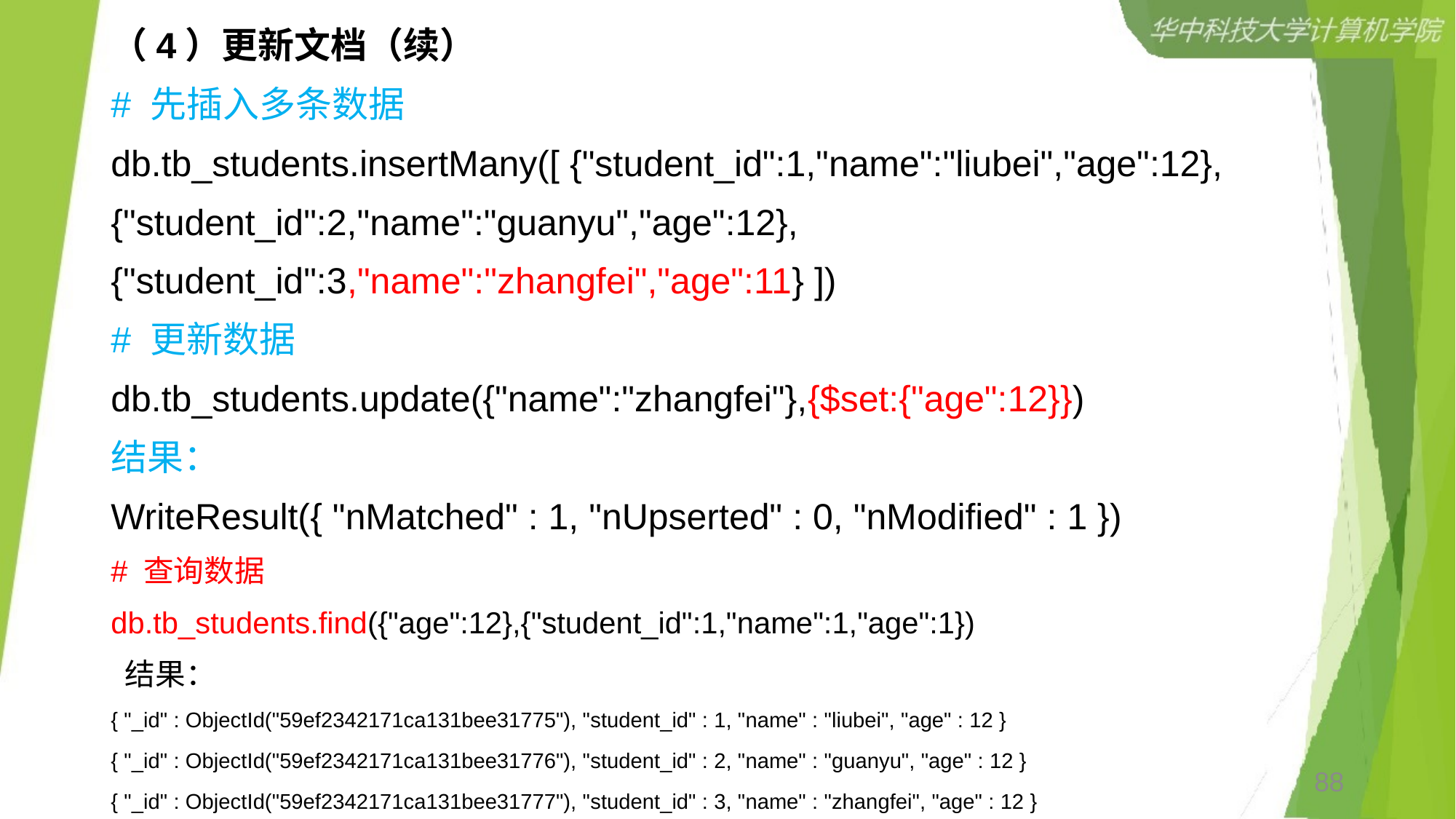

（4）更新文档（续）
# 先插入多条数据
db.tb_students.insertMany([ {"student_id":1,"name":"liubei","age":12},
{"student_id":2,"name":"guanyu","age":12},
{"student_id":3,"name":"zhangfei","age":11} ])
# 更新数据
db.tb_students.update({"name":"zhangfei"},{$set:{"age":12}})
结果：
WriteResult({ "nMatched" : 1, "nUpserted" : 0, "nModified" : 1 })
# 查询数据
db.tb_students.find({"age":12},{"student_id":1,"name":1,"age":1})
 结果：
{ "_id" : ObjectId("59ef2342171ca131bee31775"), "student_id" : 1, "name" : "liubei", "age" : 12 }
{ "_id" : ObjectId("59ef2342171ca131bee31776"), "student_id" : 2, "name" : "guanyu", "age" : 12 }
{ "_id" : ObjectId("59ef2342171ca131bee31777"), "student_id" : 3, "name" : "zhangfei", "age" : 12 }
88